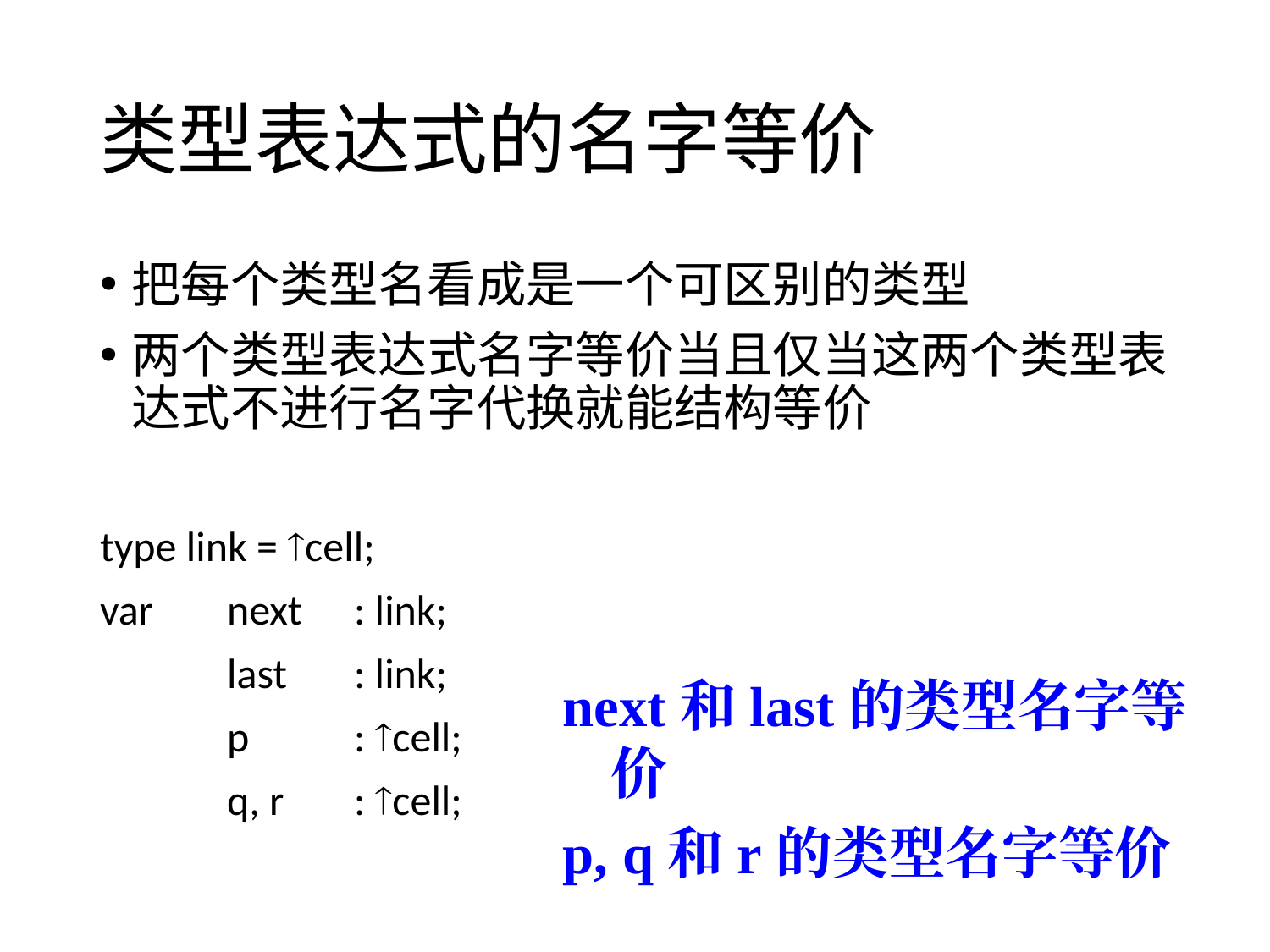

# 类型表达式的名字等价
把每个类型名看成是一个可区别的类型
两个类型表达式名字等价当且仅当这两个类型表达式不进行名字代换就能结构等价

type link = ↑cell;
var 	next	: link;
	last	: link;
	p 	: ↑cell;
	q, r	: ↑cell;
next和last的类型名字等价
p, q和r的类型名字等价